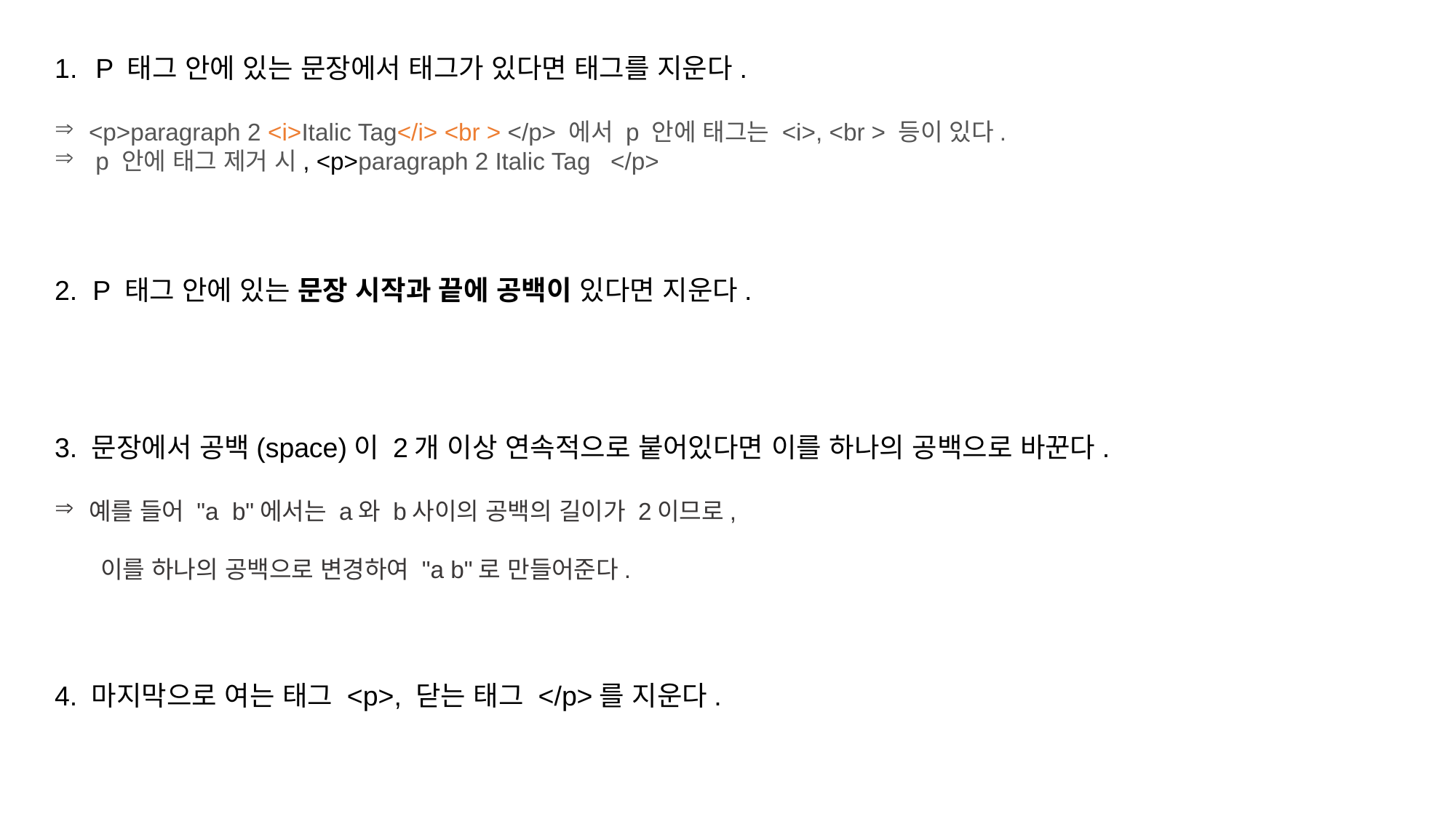

P 태그 안에 있는 문장에서 태그가 있다면 태그를 지운다.

<p>paragraph 2 <i>Italic Tag</i> <br > </p> 에서 p 안에 태그는 <i>, <br > 등이 있다.
 p 안에 태그 제거 시, <p>paragraph 2 Italic Tag   </p>
2.  P 태그 안에 있는 문장 시작과 끝에 공백이 있다면 지운다.
3. 문장에서 공백(space)이 2개 이상 연속적으로 붙어있다면 이를 하나의 공백으로 바꾼다.
예를 들어 "a  b"에서는 a와 b사이의 공백의 길이가 2이므로,

      이를 하나의 공백으로 변경하여 "a b"로 만들어준다.
4. 마지막으로 여는 태그 <p>, 닫는 태그 </p>를 지운다.